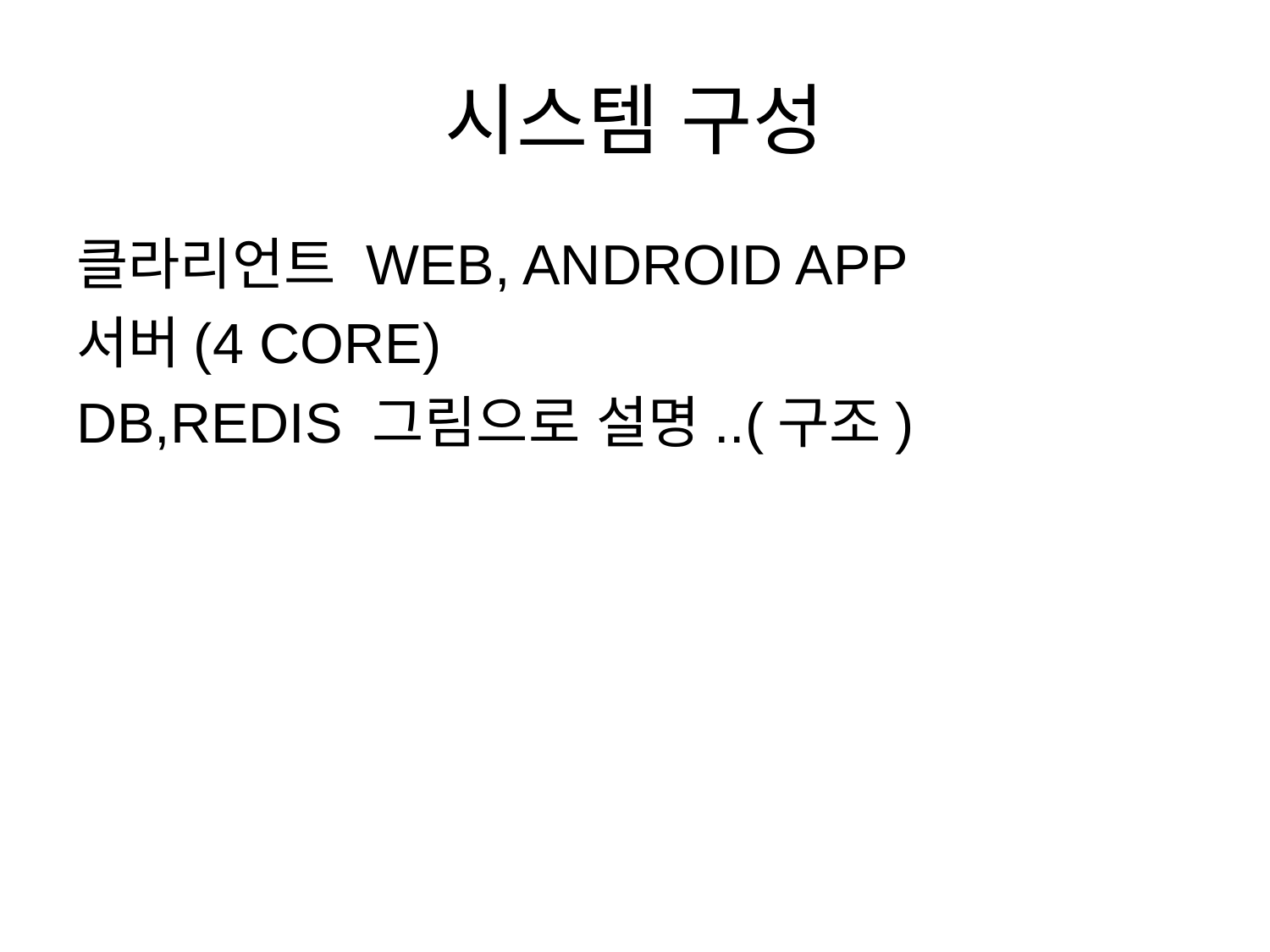

# 시스템 구성
클라리언트 WEB, ANDROID APP
서버(4 CORE)
DB,REDIS 그림으로 설명..(구조)